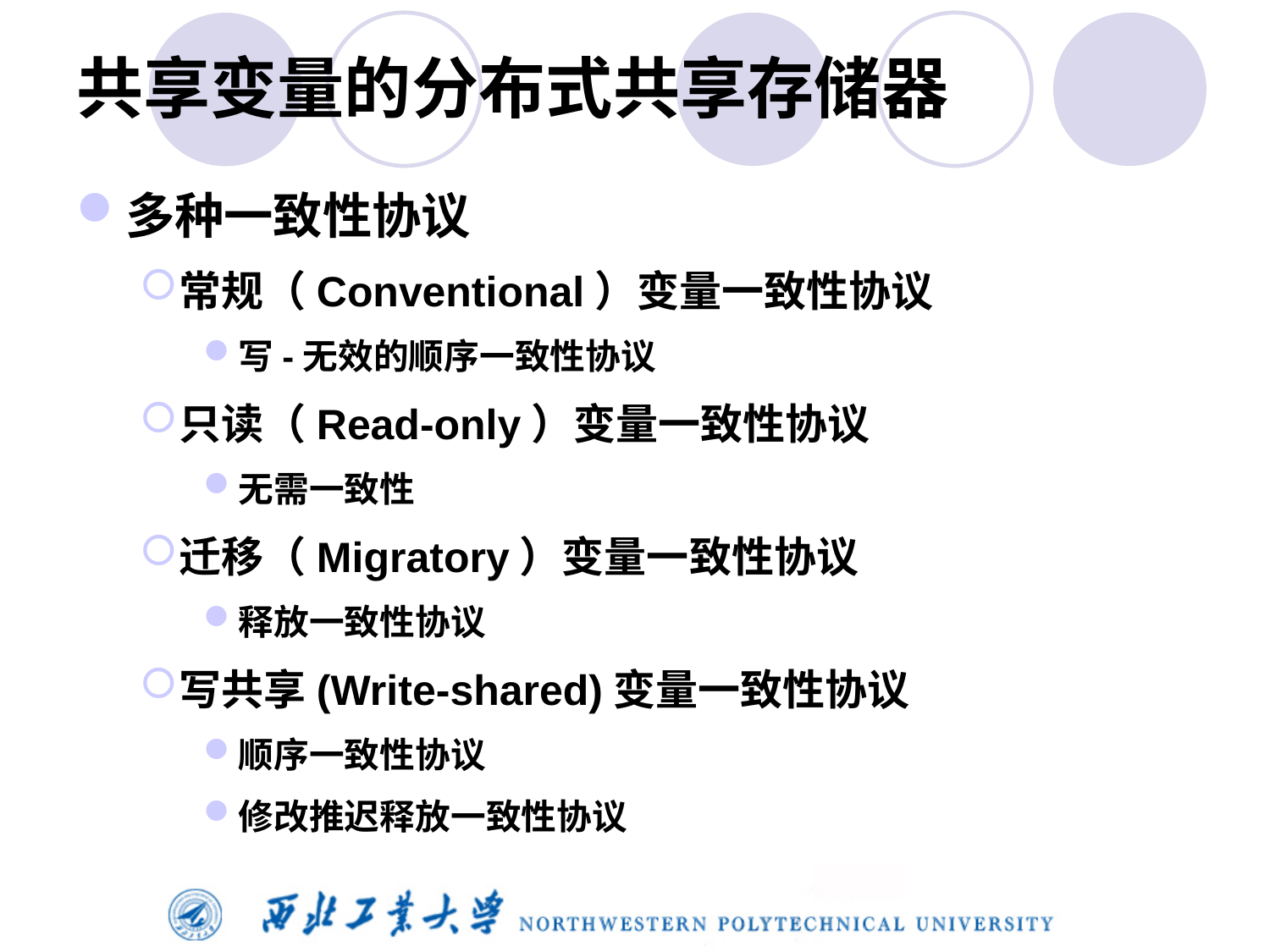

# 共享变量的分布式共享存储器
多种一致性协议
常规（Conventional）变量一致性协议
写-无效的顺序一致性协议
只读（Read-only）变量一致性协议
无需一致性
迁移（Migratory）变量一致性协议
释放一致性协议
写共享(Write-shared)变量一致性协议
顺序一致性协议
修改推迟释放一致性协议